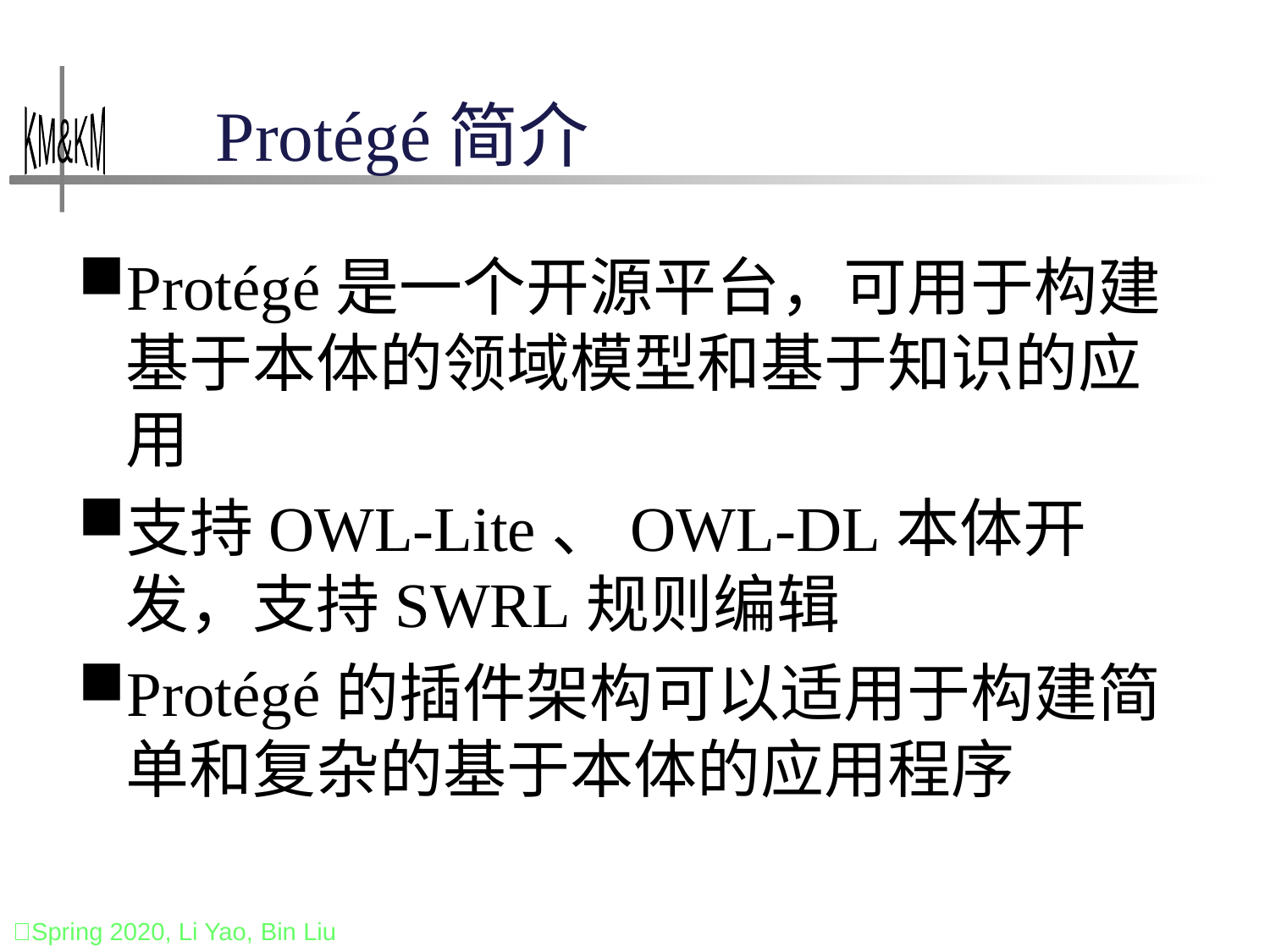

# Protégé简介
Protégé是一个开源平台，可用于构建基于本体的领域模型和基于知识的应用
支持OWL-Lite、OWL-DL本体开发，支持SWRL规则编辑
Protégé的插件架构可以适用于构建简单和复杂的基于本体的应用程序